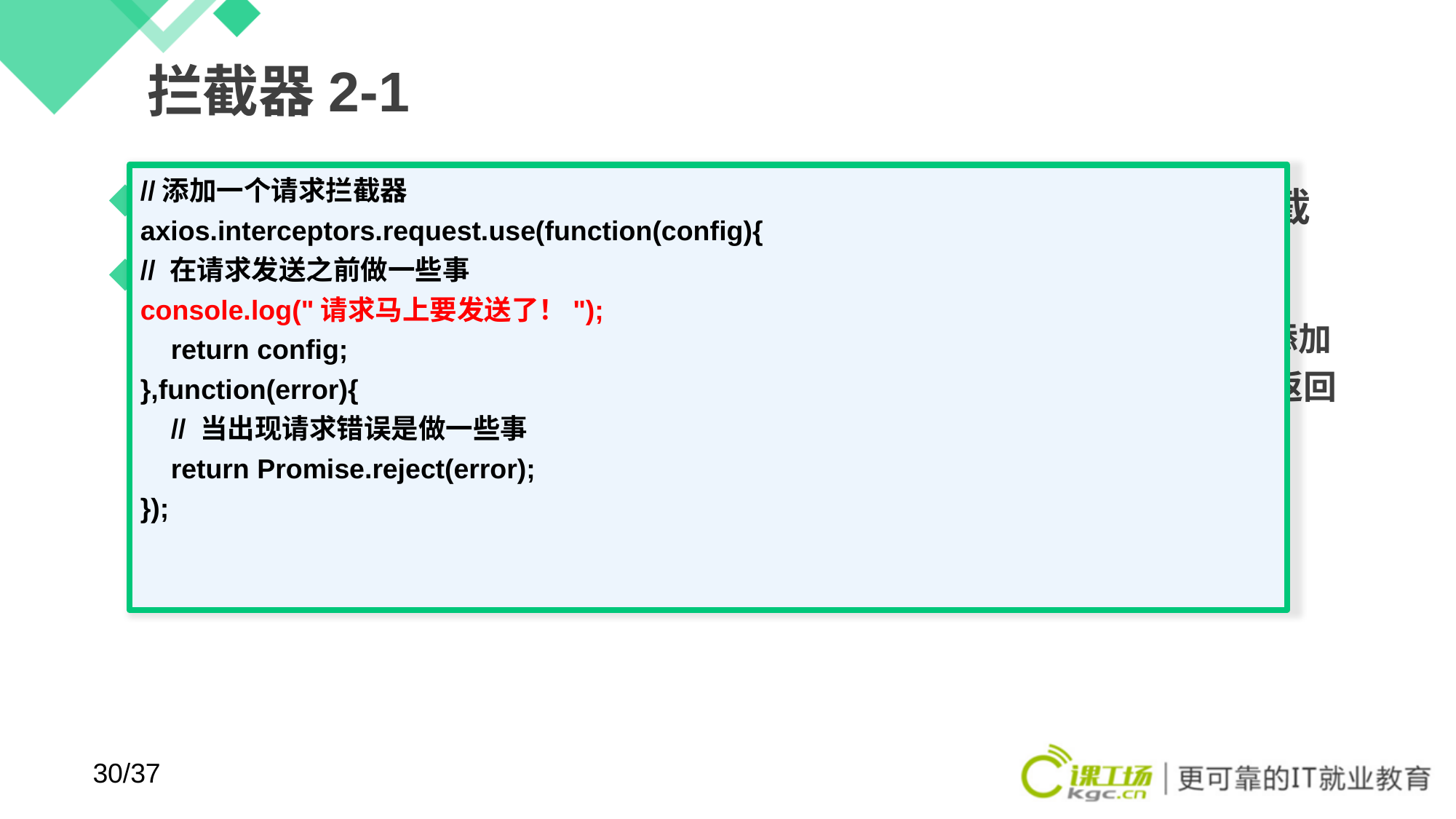

# 拦截器2-1
可以在请求或者返回被then或者catch处理之前对他们进行拦截
拦截器作用
在发送请求之前拦截，可以对请求数据进行处理，比如给每一个请求都添加上token或者给请求统一添加一些内容。在响应请求之前拦截，可以对返回的数据进行二次的加工等

//添加一个请求拦截器
axios.interceptors.request.use(function(config){
// 在请求发送之前做一些事
console.log("请求马上要发送了！");
    return config;
},function(error){
    // 当出现请求错误是做一些事
    return Promise.reject(error);
});